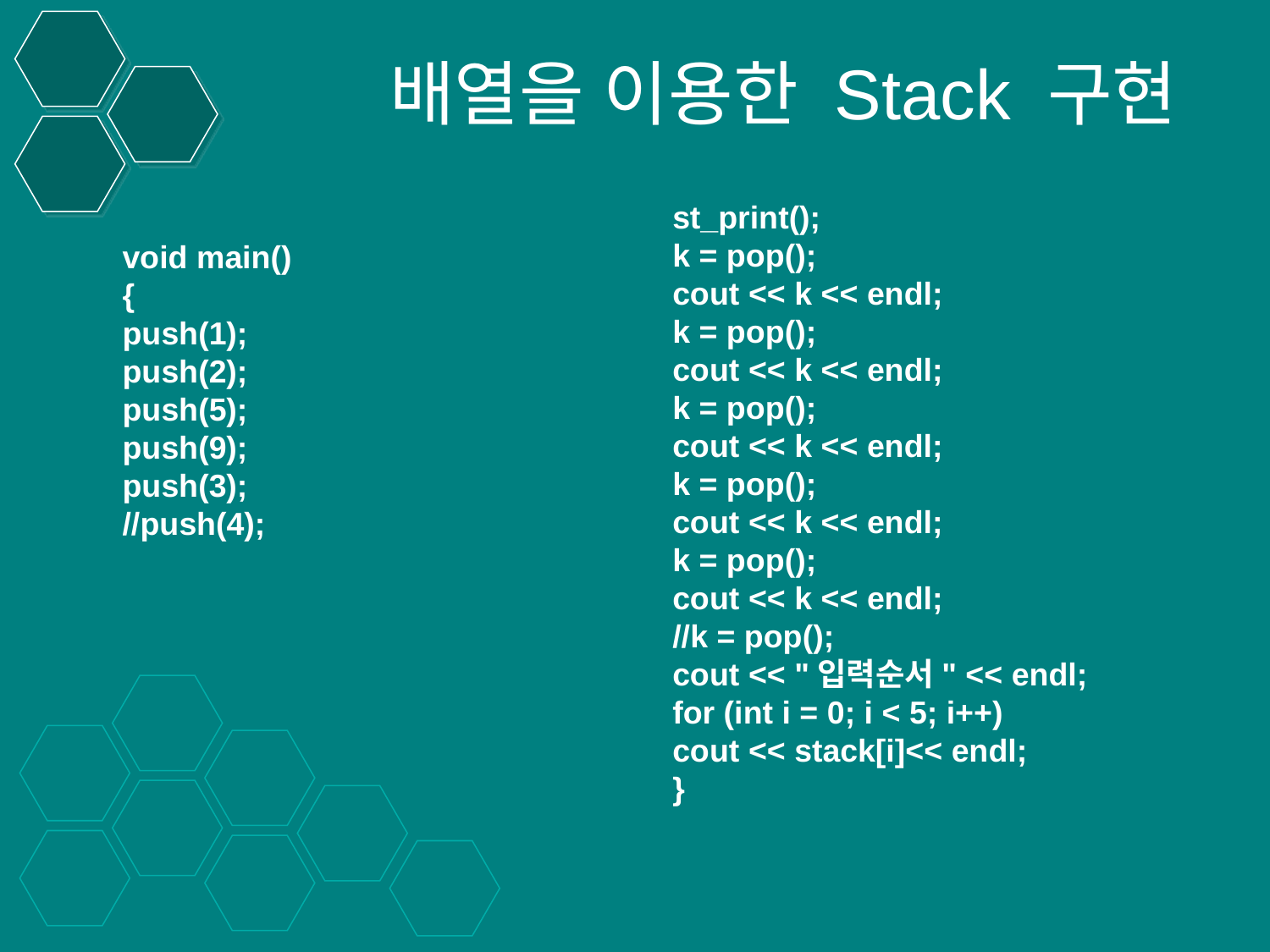

# 배열을 이용한 Stack 구현
st_print();
k = pop();
cout << k << endl;
k = pop();
cout << k << endl;
k = pop();
cout << k << endl;
k = pop();
cout << k << endl;
k = pop();
cout << k << endl;
//k = pop();
cout << "입력순서" << endl;
for (int i = 0; i < 5; i++)
cout << stack[i]<< endl;
}
void main()
{
push(1);
push(2);
push(5);
push(9);
push(3);
//push(4);